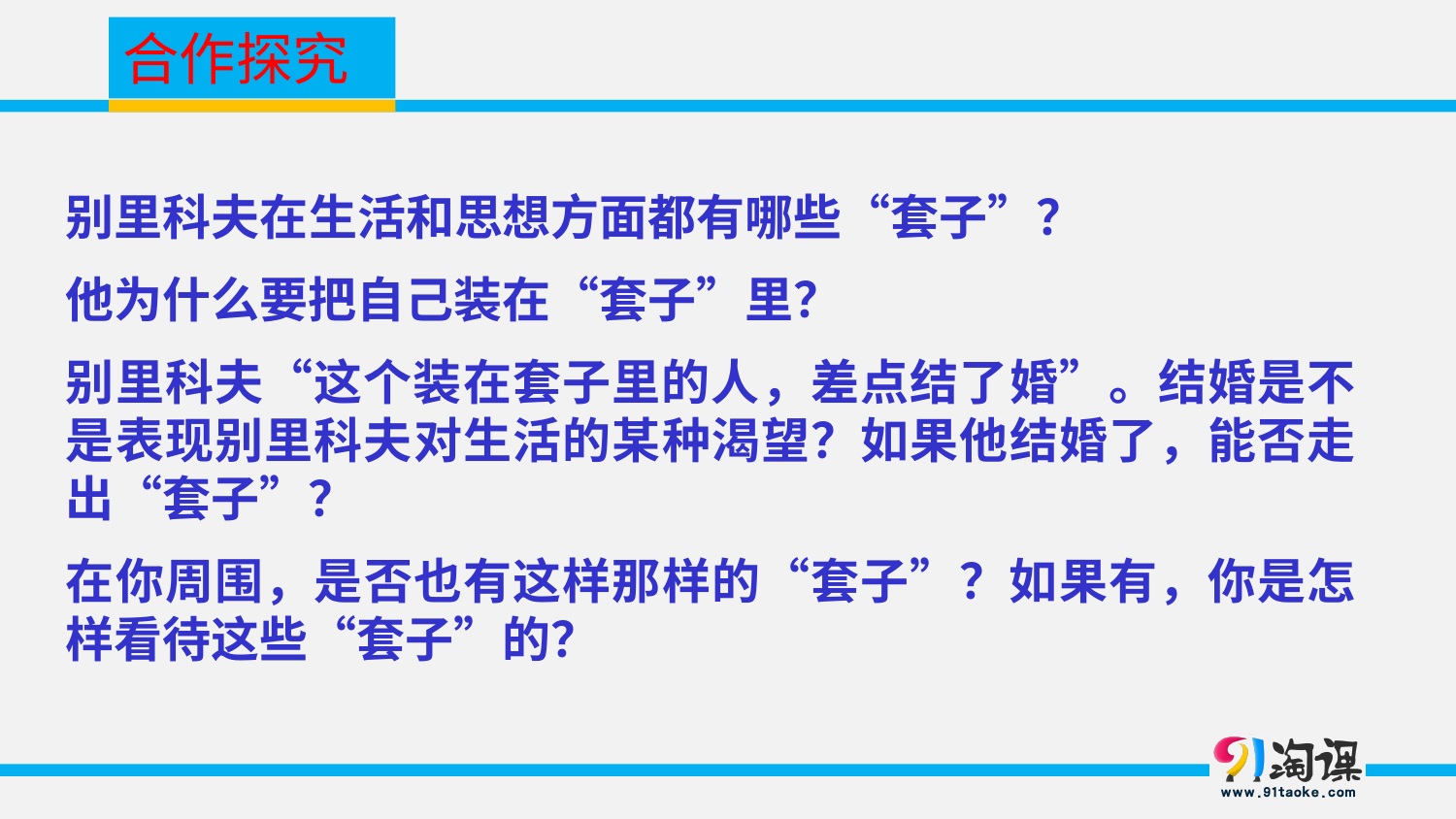

合作探究
别里科夫在生活和思想方面都有哪些“套子”？
他为什么要把自己装在“套子”里？
别里科夫“这个装在套子里的人，差点结了婚”。结婚是不是表现别里科夫对生活的某种渴望？如果他结婚了，能否走出“套子”？
在你周围，是否也有这样那样的“套子”？如果有，你是怎样看待这些“套子”的？